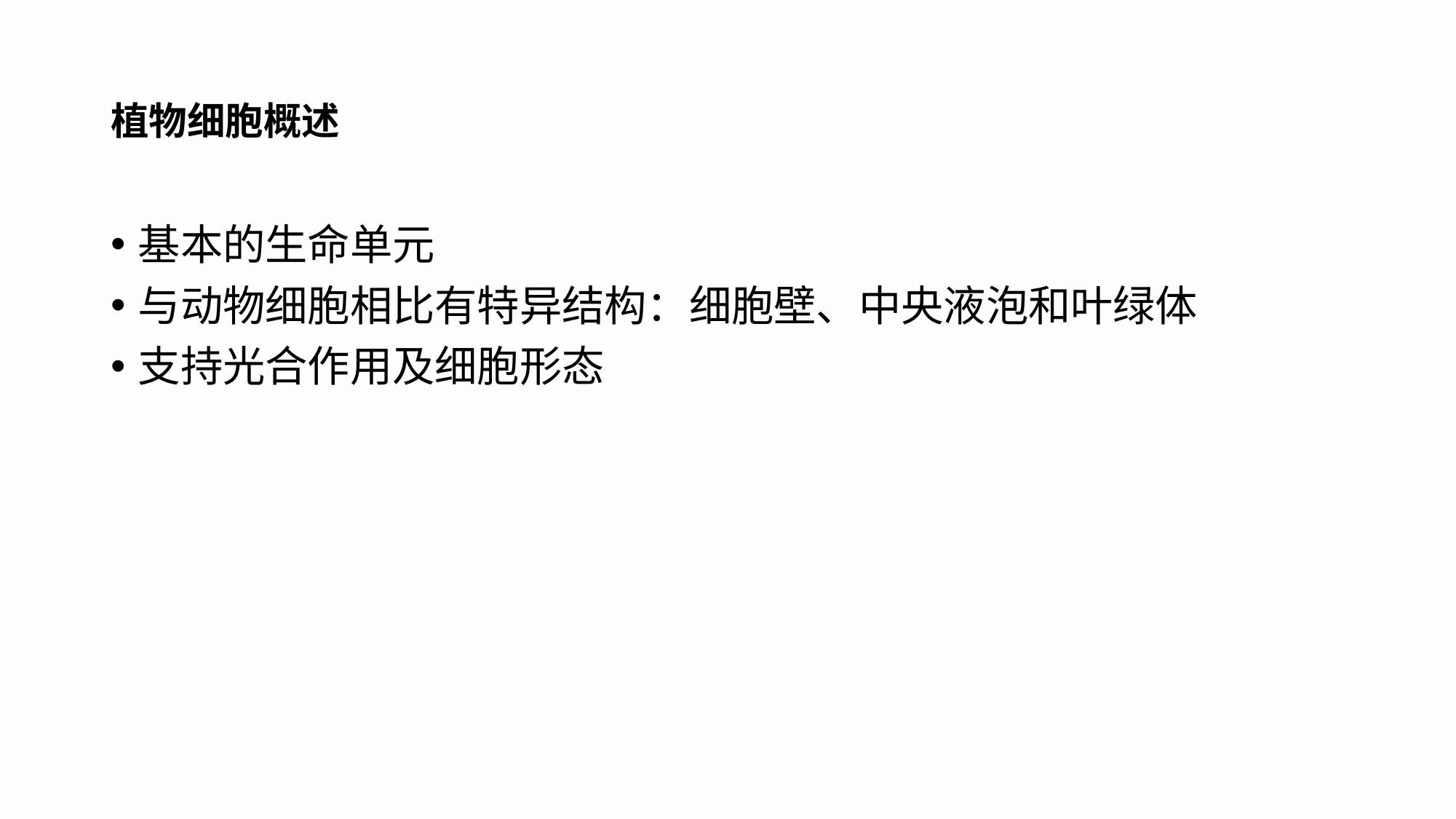

# 植物细胞概述
基本的生命单元
与动物细胞相比有特异结构：细胞壁、中央液泡和叶绿体
支持光合作用及细胞形态